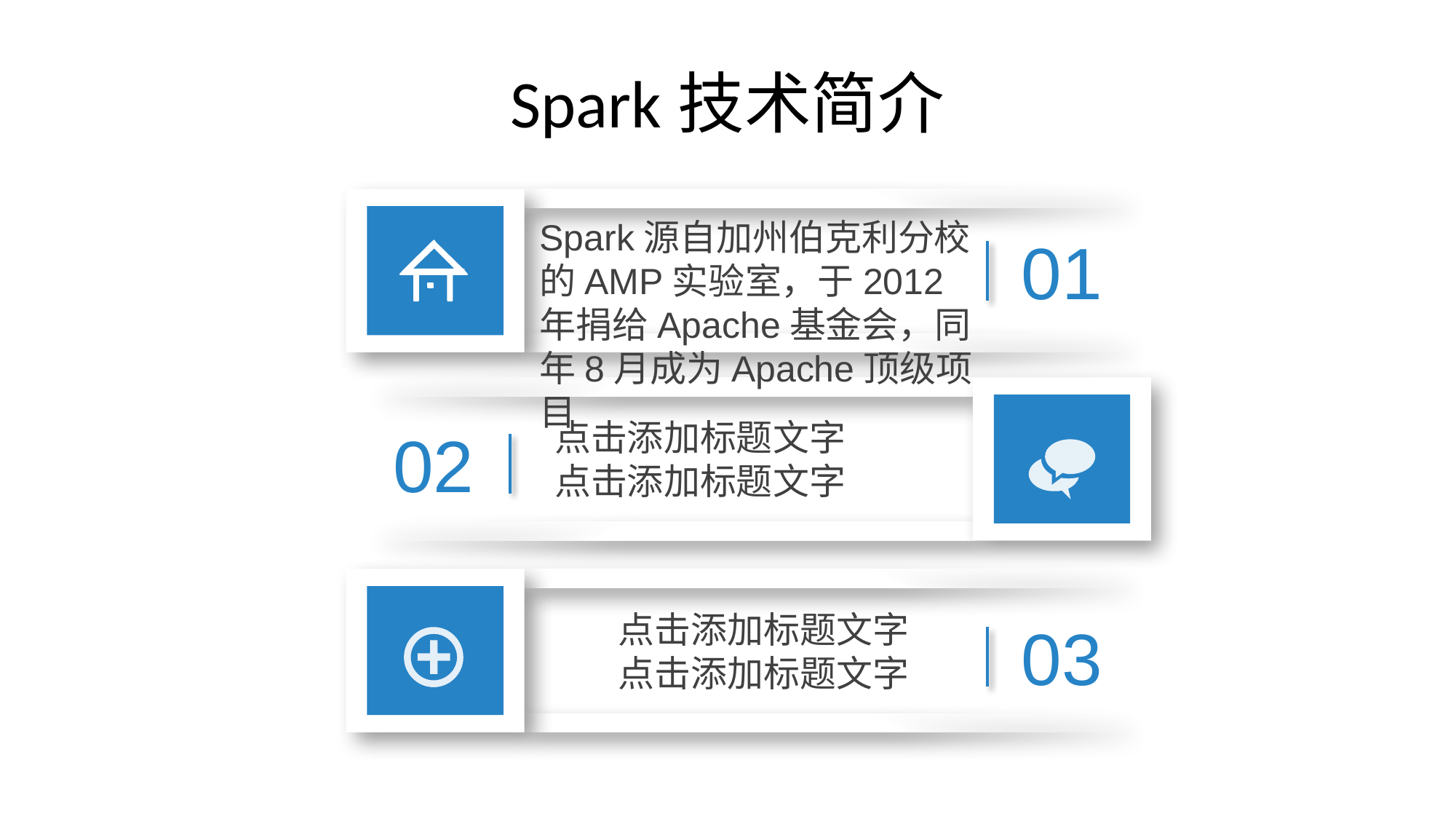

# Spark技术简介

Spark源自加州伯克利分校的AMP实验室，于2012年捐给Apache基金会，同年8月成为Apache顶级项目
01

点击添加标题文字
点击添加标题文字
02

点击添加标题文字
点击添加标题文字
03